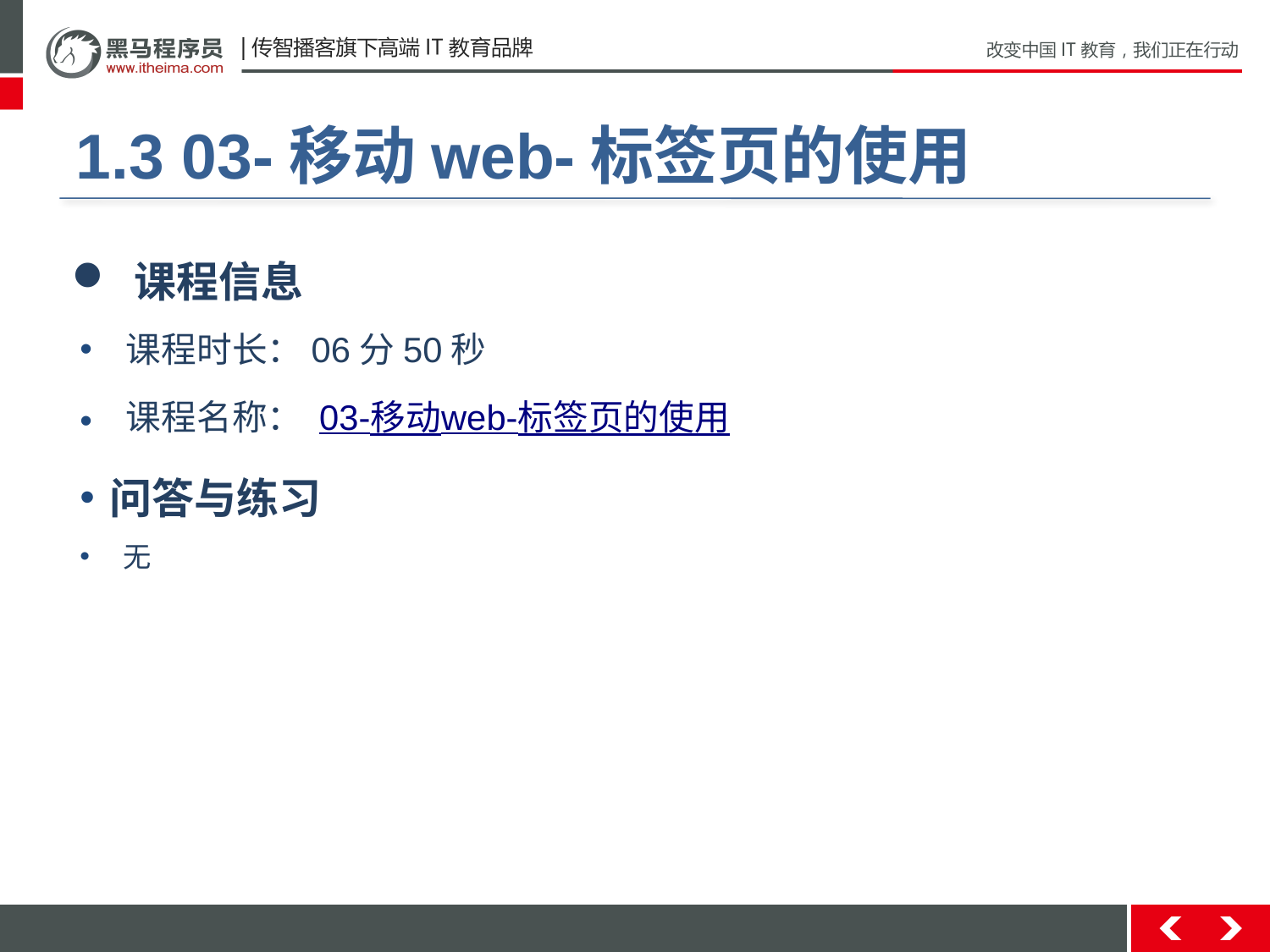

#
1.3 03-移动web-标签页的使用
 课程信息
 课程时长：06分50秒
 课程名称： 03-移动web-标签页的使用
问答与练习
 无